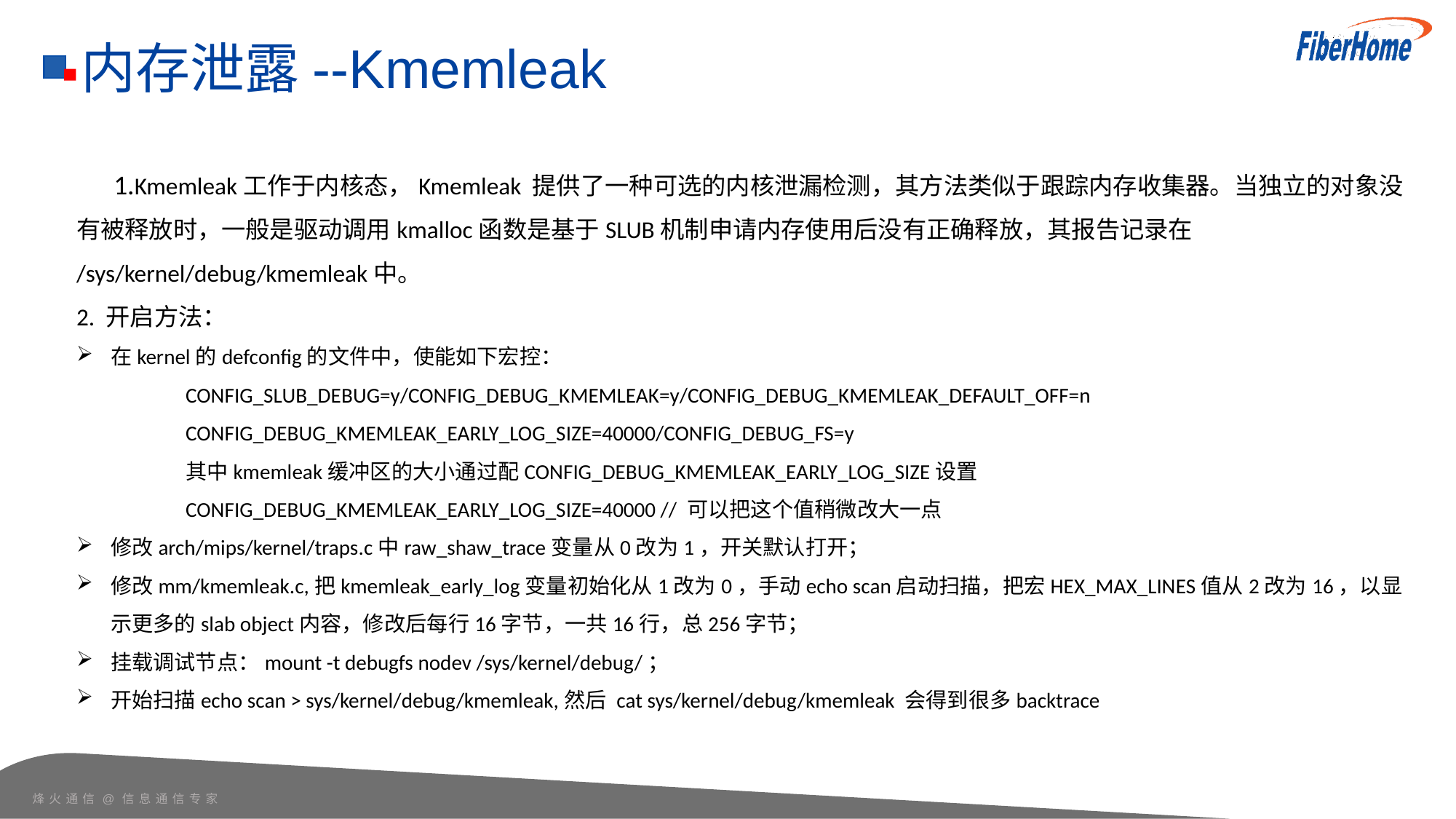

内存泄露--Kmemleak
      1.Kmemleak工作于内核态，Kmemleak 提供了一种可选的内核泄漏检测，其方法类似于跟踪内存收集器。当独立的对象没有被释放时，一般是驱动调用kmalloc函数是基于SLUB机制申请内存使用后没有正确释放，其报告记录在 /sys/kernel/debug/kmemleak中。
2. 开启方法：
在kernel的defconfig的文件中，使能如下宏控：
	CONFIG_SLUB_DEBUG=y/CONFIG_DEBUG_KMEMLEAK=y/CONFIG_DEBUG_KMEMLEAK_DEFAULT_OFF=n
	CONFIG_DEBUG_KMEMLEAK_EARLY_LOG_SIZE=40000/CONFIG_DEBUG_FS=y
	其中kmemleak缓冲区的大小通过配CONFIG_DEBUG_KMEMLEAK_EARLY_LOG_SIZE设置
	CONFIG_DEBUG_KMEMLEAK_EARLY_LOG_SIZE=40000 // 可以把这个值稍微改大一点
修改arch/mips/kernel/traps.c中raw_shaw_trace变量从0改为1，开关默认打开；
修改mm/kmemleak.c,把kmemleak_early_log变量初始化从1改为0，手动echo scan启动扫描，把宏HEX_MAX_LINES值从2改为16，以显示更多的slab object内容，修改后每行16字节，一共16行，总256字节；
挂载调试节点：mount -t debugfs nodev /sys/kernel/debug/；
开始扫描echo scan > sys/kernel/debug/kmemleak,然后 cat sys/kernel/debug/kmemleak 会得到很多backtrace